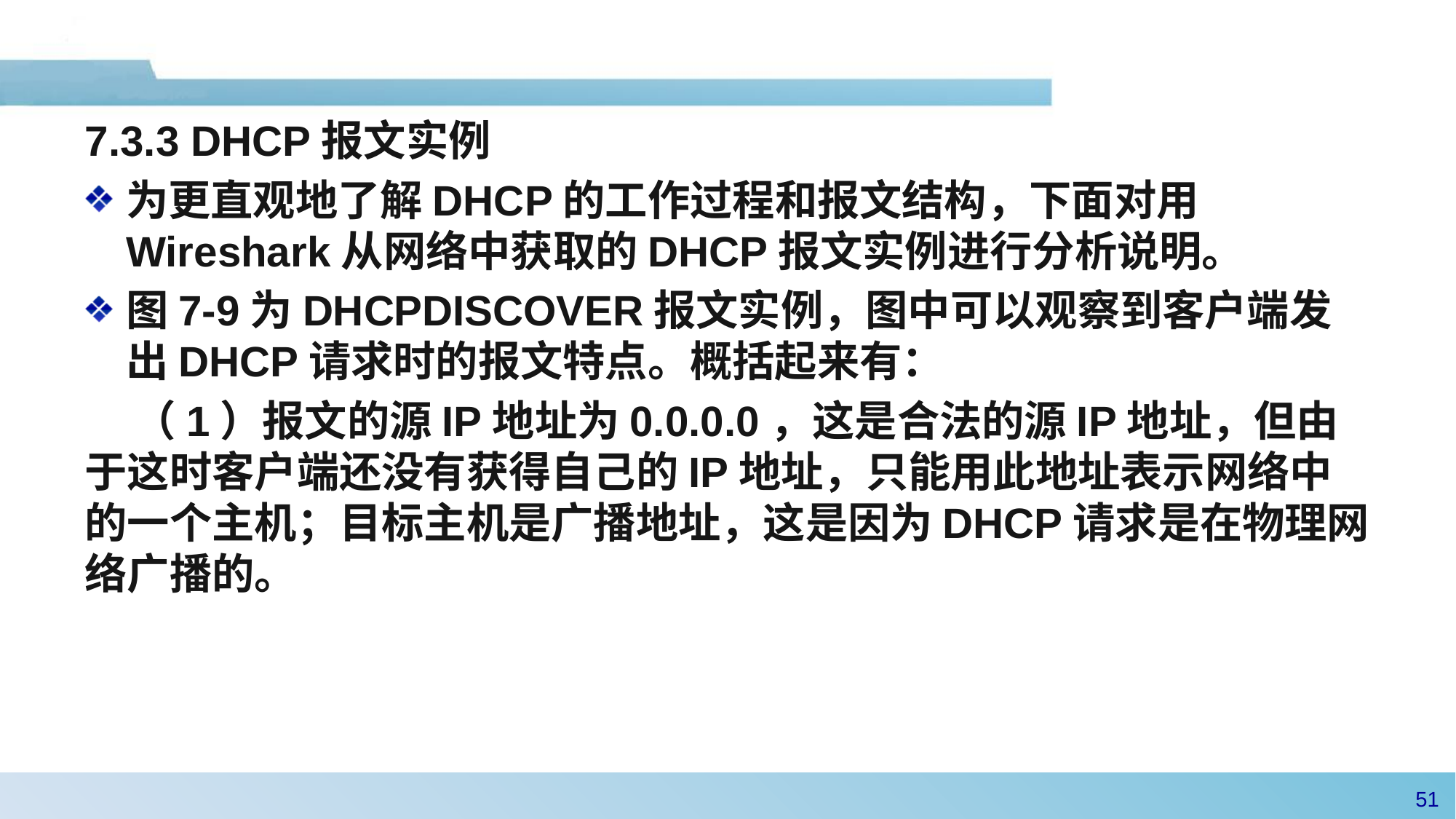

#
7.3.3 DHCP报文实例
为更直观地了解DHCP的工作过程和报文结构，下面对用Wireshark从网络中获取的DHCP报文实例进行分析说明。
图7-9为DHCPDISCOVER报文实例，图中可以观察到客户端发出DHCP请求时的报文特点。概括起来有：
    （1）报文的源IP地址为0.0.0.0，这是合法的源IP地址，但由于这时客户端还没有获得自己的IP地址，只能用此地址表示网络中的一个主机；目标主机是广播地址，这是因为DHCP请求是在物理网络广播的。
51